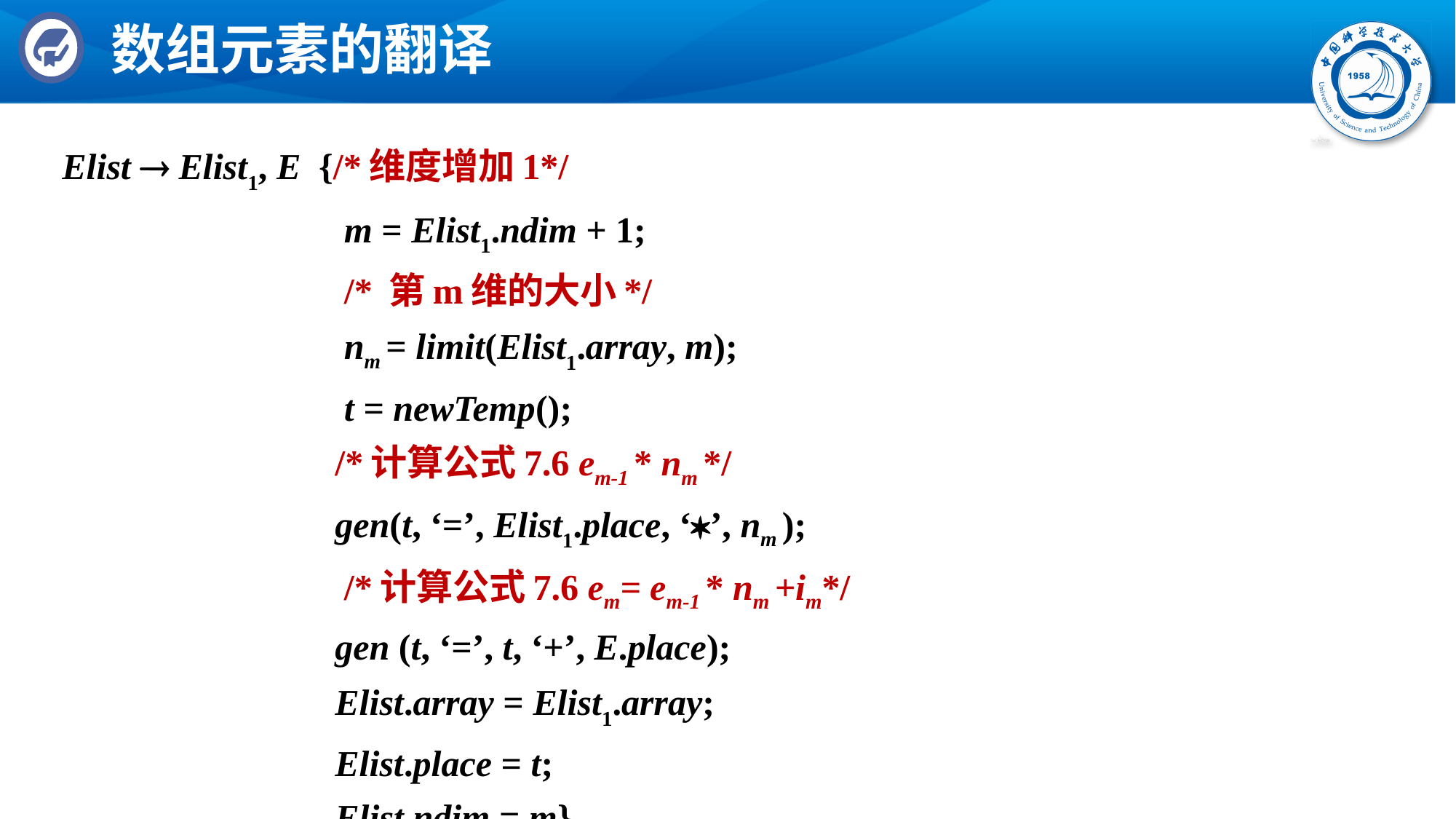

# 数组元素的翻译
Elist → Elist1, E  {/*维度增加1*/
                               m = Elist1.ndim + 1;
                               /* 第m维的大小*/
                               nm = limit(Elist1.array, m);
                               t = newTemp();
                              /*计算公式7.6 em-1 * nm */
                              gen(t, ‘=’, Elist1.place, ‘∗’, nm );
                               /*计算公式7.6 em= em-1 * nm +im*/
                              gen (t, ‘=’, t, ‘+’, E.place);
                              Elist.array = Elist1.array;
                              Elist.place = t;
                              Elist.ndim = m}